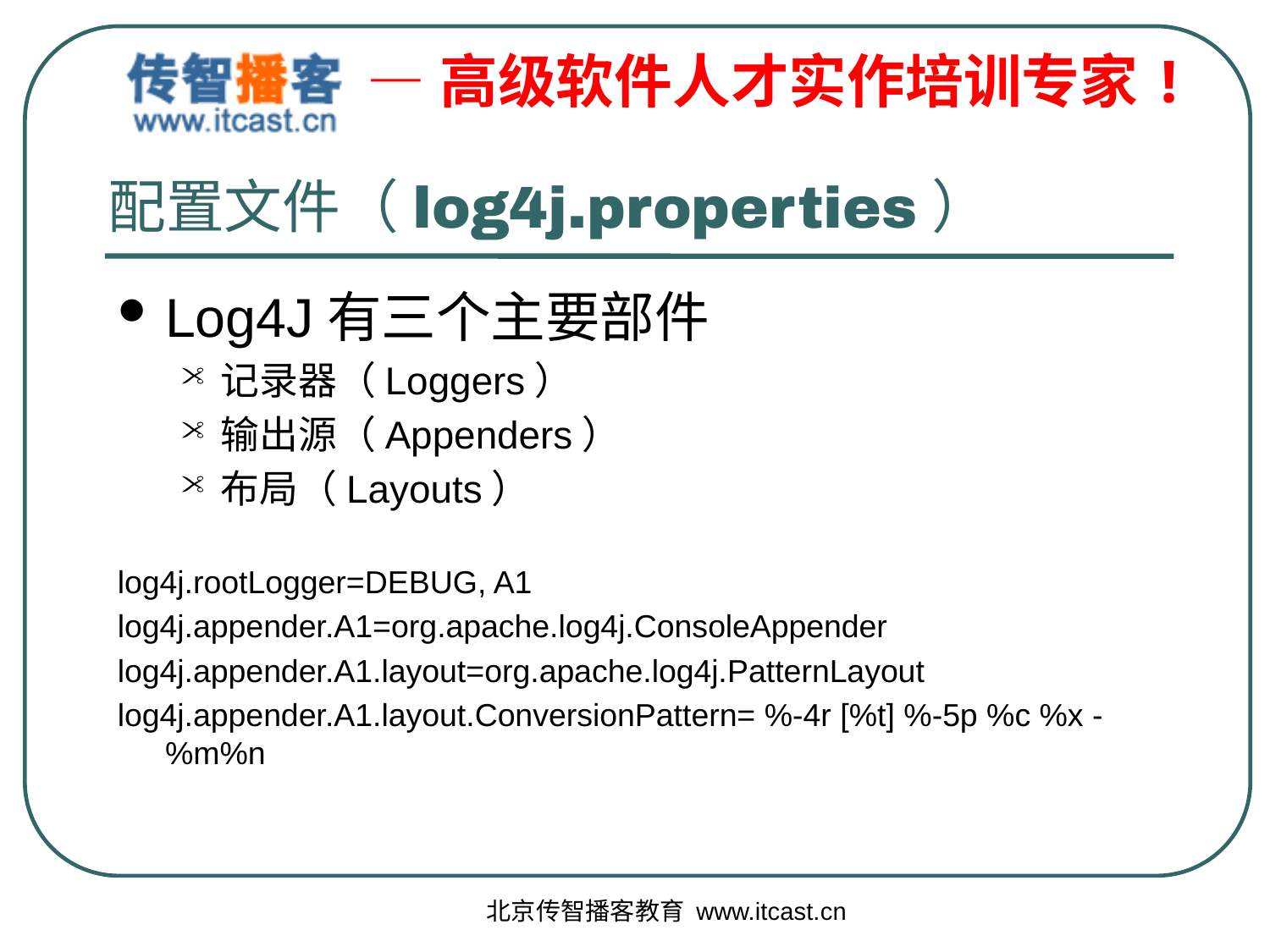

# 配置文件（log4j.properties）
Log4J有三个主要部件
记录器（Loggers）
输出源（Appenders）
布局（Layouts）

log4j.rootLogger=DEBUG, A1
log4j.appender.A1=org.apache.log4j.ConsoleAppender
log4j.appender.A1.layout=org.apache.log4j.PatternLayout
log4j.appender.A1.layout.ConversionPattern= %-4r [%t] %-5p %c %x - %m%n
北京传智播客教育 www.itcast.cn